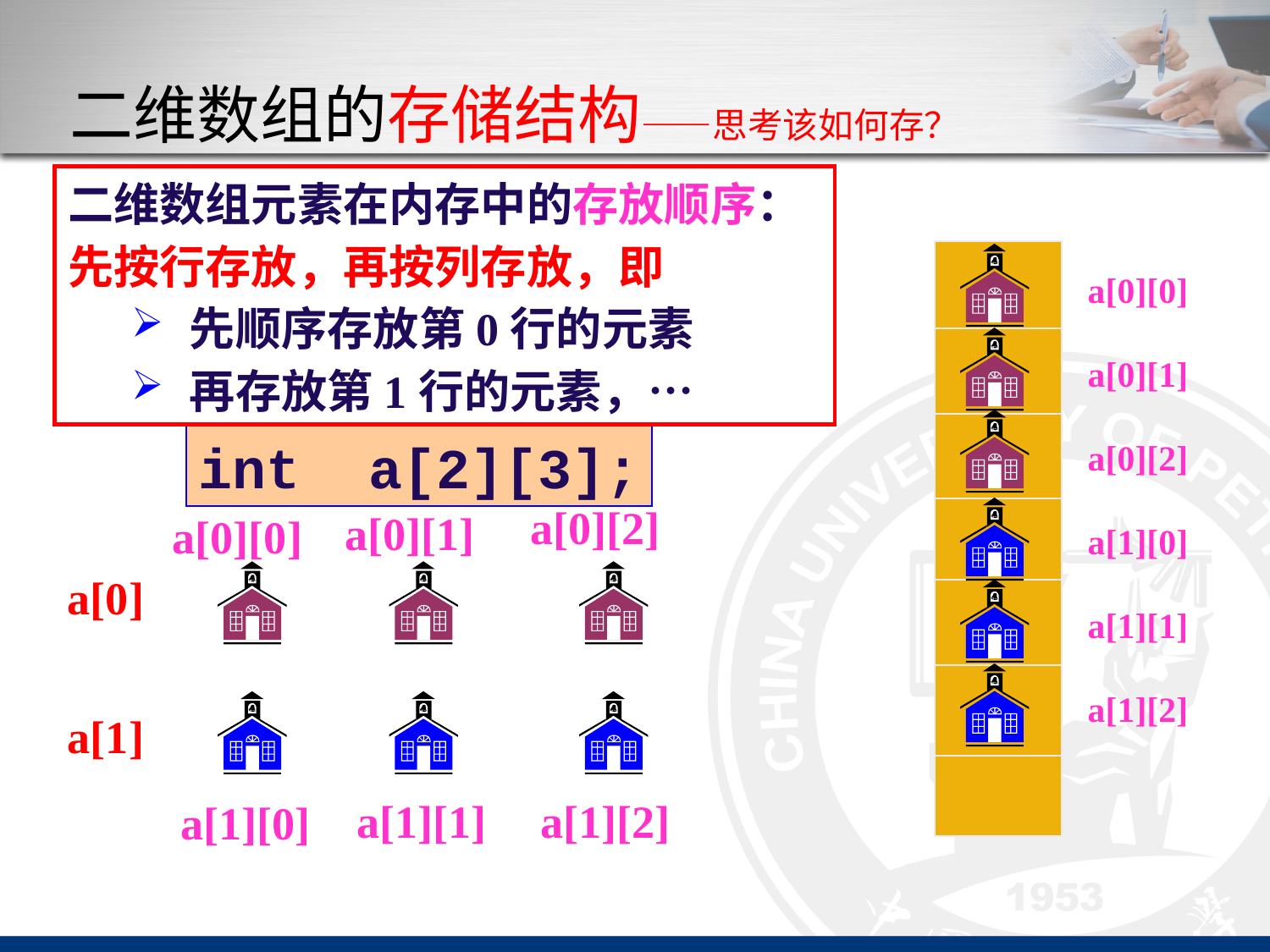

# 二维数组的存储结构——思考该如何存？
二维数组元素在内存中的存放顺序：
先按行存放，再按列存放，即
先顺序存放第0行的元素
再存放第1行的元素，…

a[0][0]

a[0][1]

a[0][2]

a[1][0]

a[1][1]

a[1][2]

int  a[2][3];
a[0][2]

a[0][1]
a[0][0]

a[0]

a[1]

a[1][1]
a[1][2]
a[1][0]